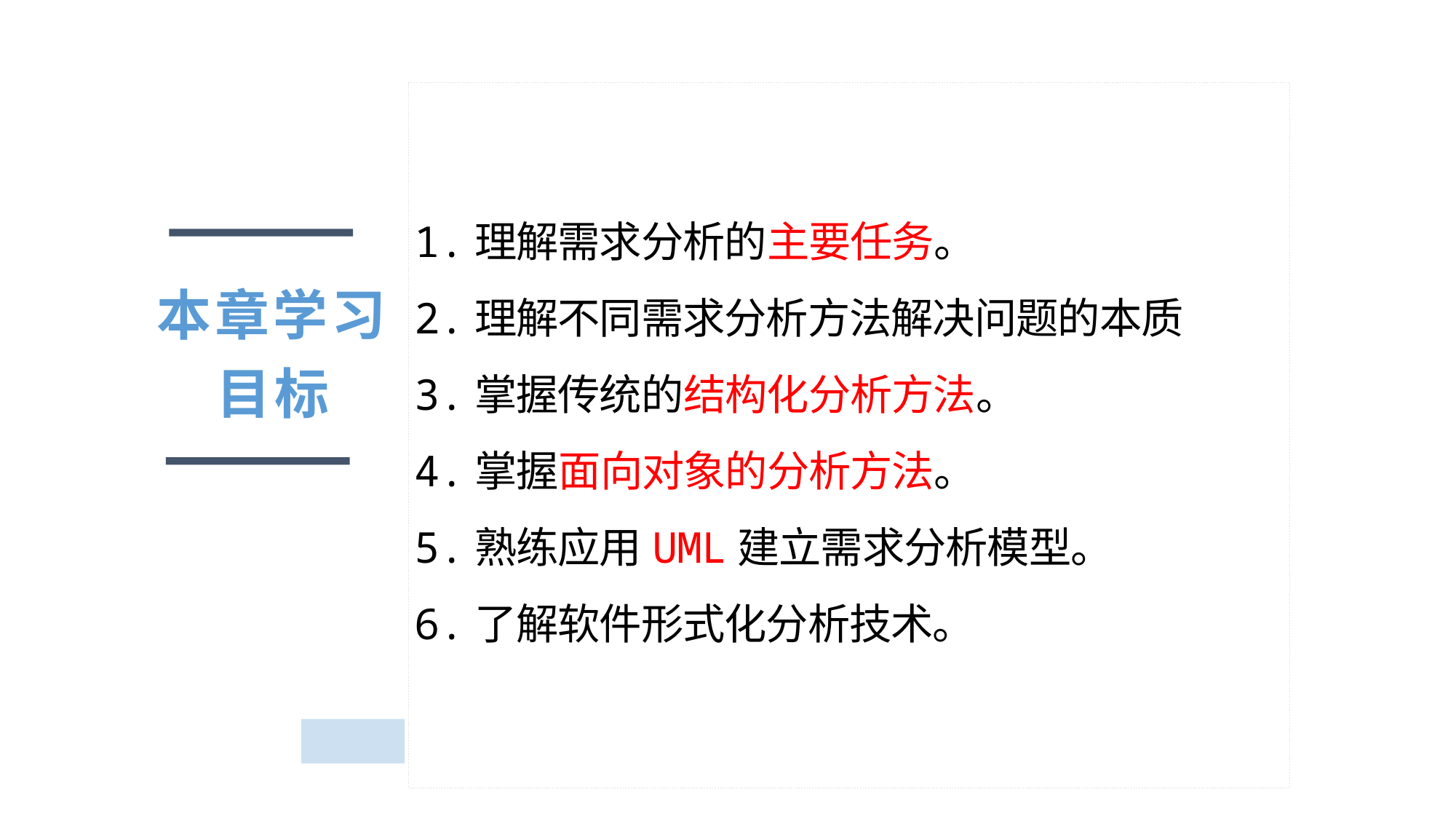

1.理解需求分析的主要任务。
2.理解不同需求分析方法解决问题的本质
3.掌握传统的结构化分析方法。
4.掌握面向对象的分析方法。
5.熟练应用UML建立需求分析模型。
6.了解软件形式化分析技术。

本章学习目标